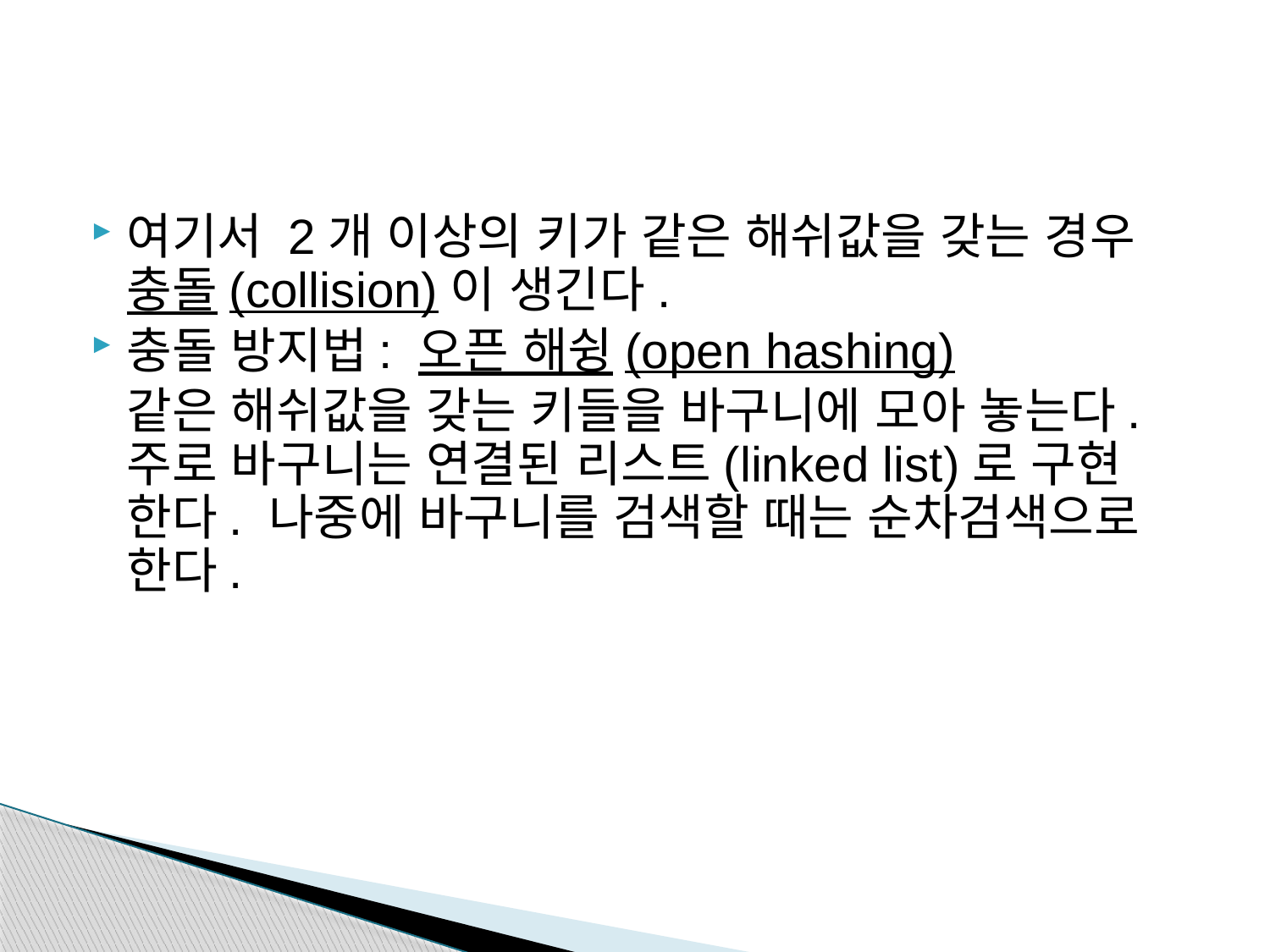

#
여기서 2개 이상의 키가 같은 해쉬값을 갖는 경우 충돌(collision)이 생긴다.
충돌 방지법: 오픈 해슁(open hashing)
	같은 해쉬값을 갖는 키들을 바구니에 모아 놓는다. 주로 바구니는 연결된 리스트(linked list)로 구현 한다. 나중에 바구니를 검색할 때는 순차검색으로 한다.